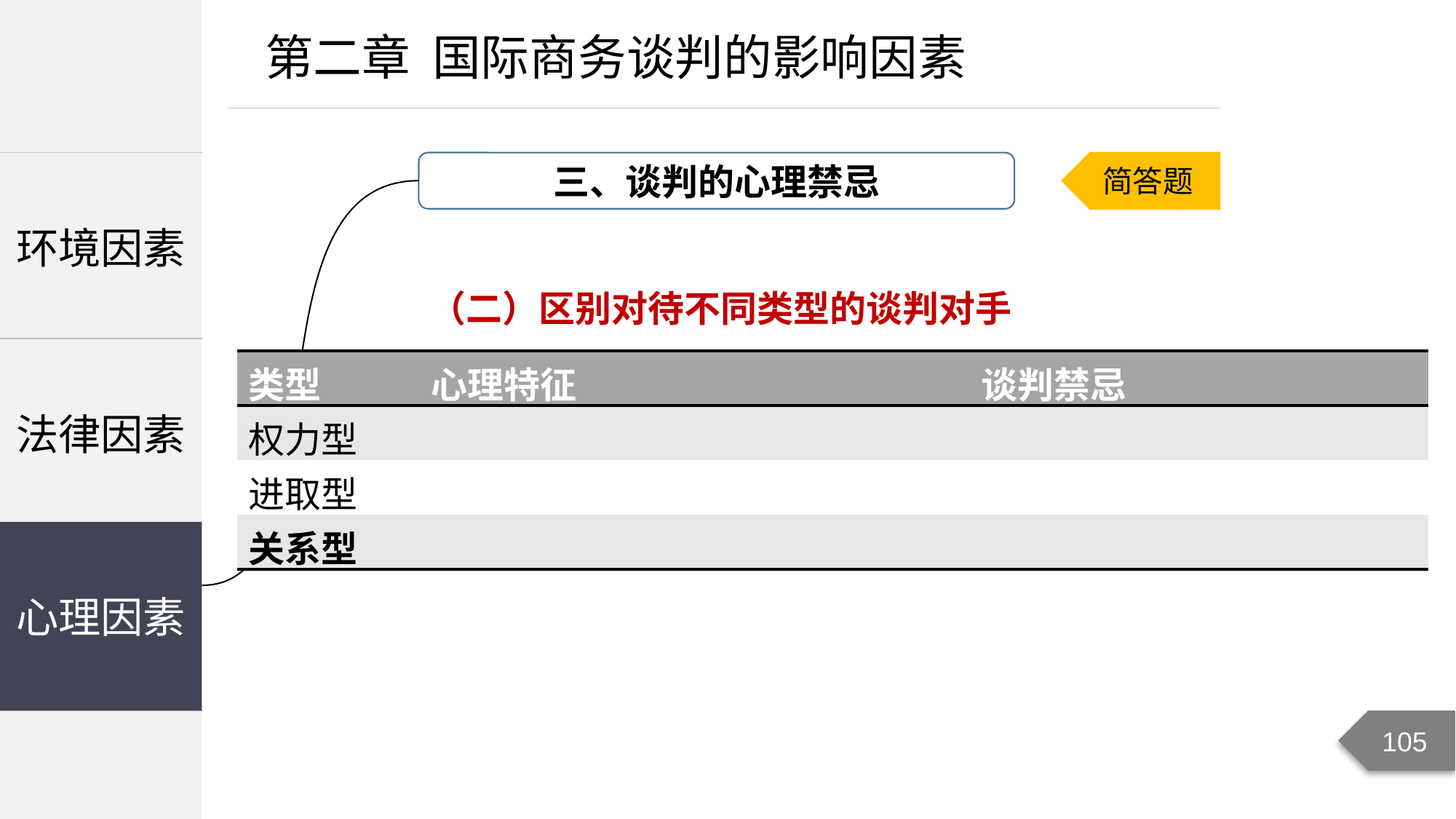

第二章  国际商务谈判的影响因素
三、谈判的心理禁忌
| 环境因素 |
| --- |
| 法律因素 |
| 心理因素 |
简答题
（二）区别对待不同类型的谈判对手

| 类型 | 心理特征 | 谈判禁忌 |
| --- | --- | --- |
| 权力型 |  |  |
| 进取型 |  |  |
| 关系型 |  |  |

心理因素
105